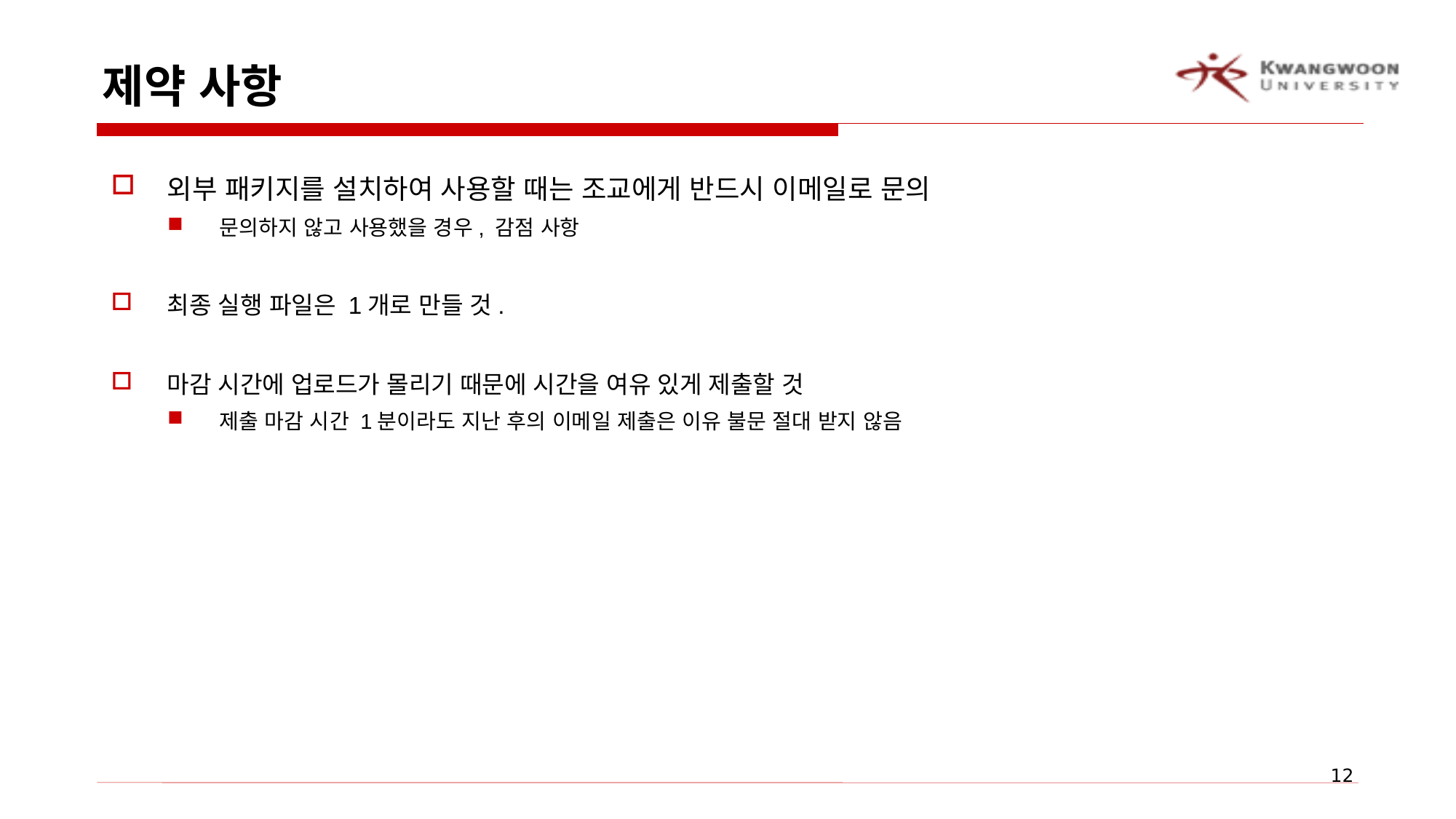

# 제약 사항
외부 패키지를 설치하여 사용할 때는 조교에게 반드시 이메일로 문의
문의하지 않고 사용했을 경우, 감점 사항

최종 실행 파일은 1개로 만들 것.

마감 시간에 업로드가 몰리기 때문에 시간을 여유 있게 제출할 것
제출 마감 시간 1분이라도 지난 후의 이메일 제출은 이유 불문 절대 받지 않음
12